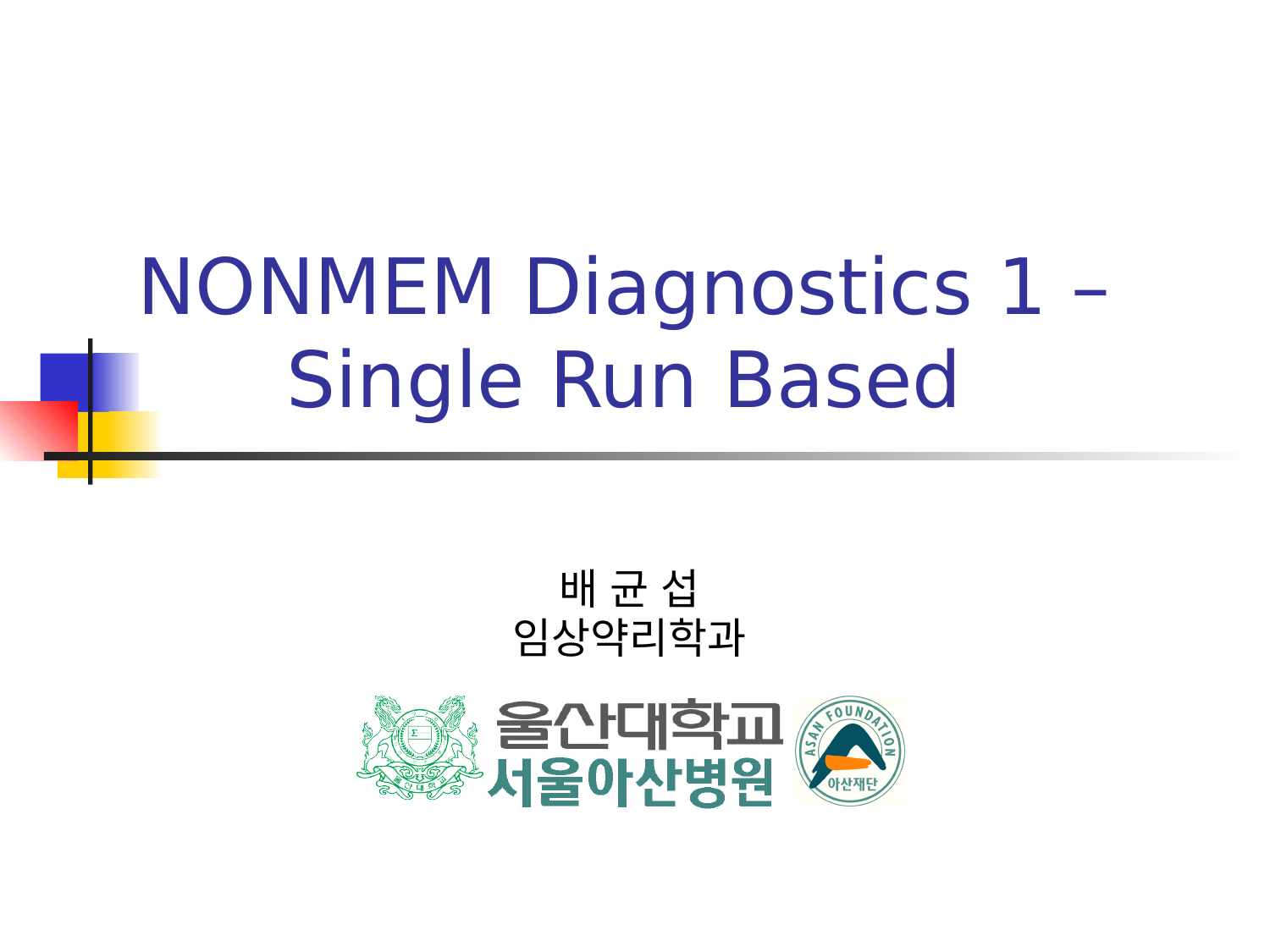

# NONMEM Diagnostics 1 – Single Run Based
배 균 섭
임상약리학과